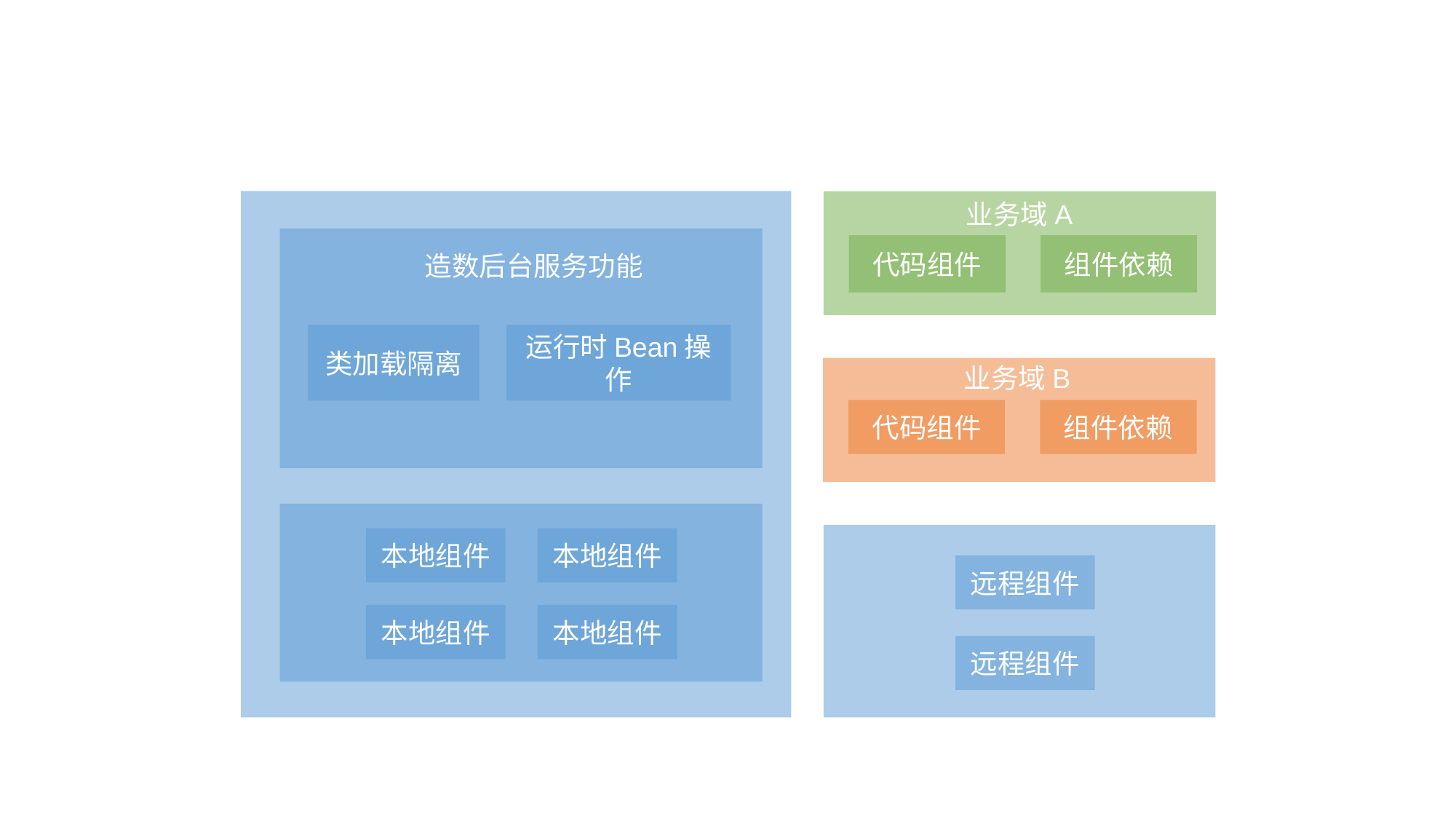

业务域A

代码组件

组件依赖
造数后台服务功能

类加载隔离

运行时Bean操作
业务域B

代码组件

组件依赖

本地组件

本地组件

远程组件

本地组件

本地组件

远程组件